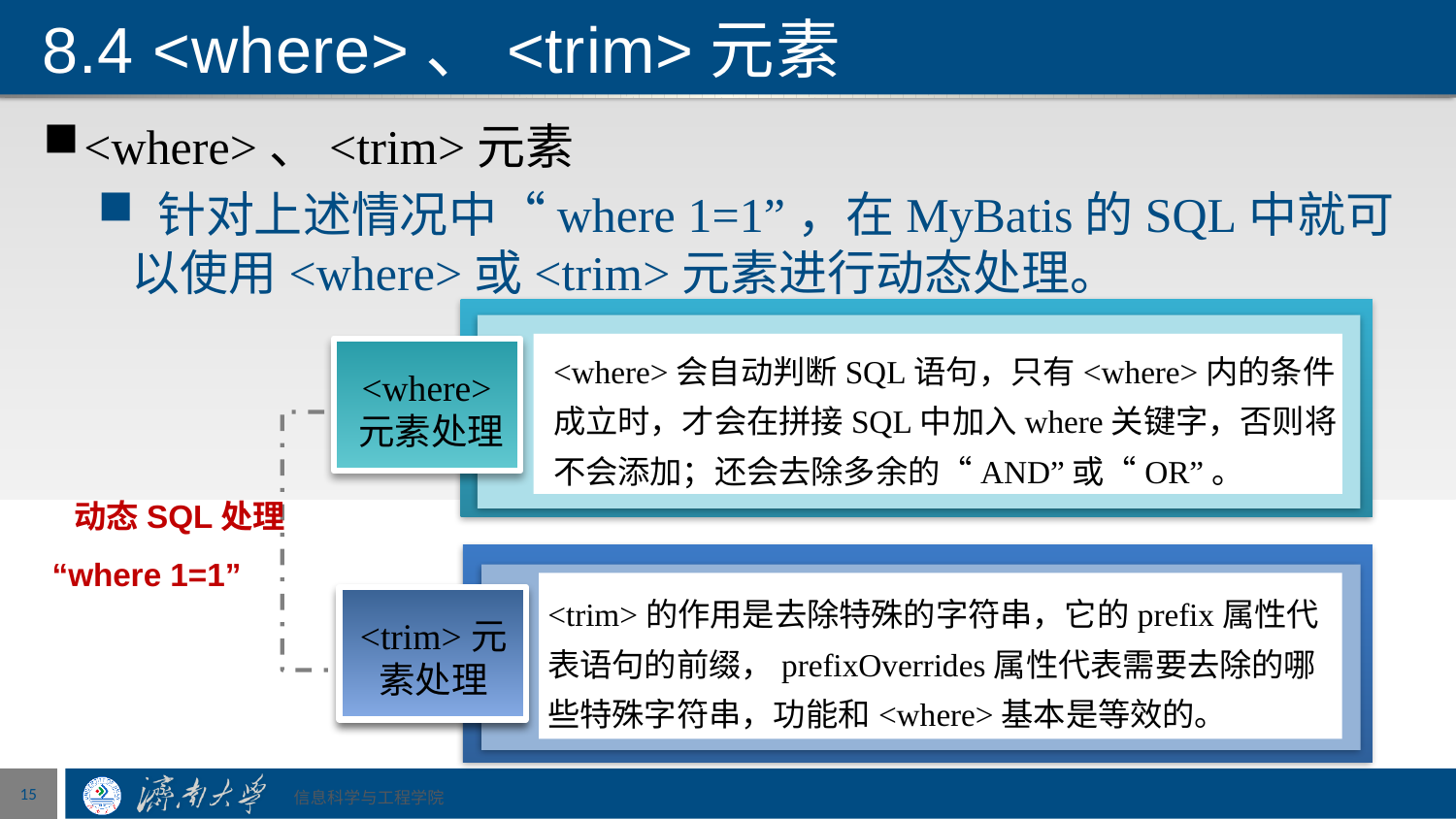

# 8.4 <where>、<trim>元素
<where>、<trim>元素
 针对上述情况中“where 1=1”，在MyBatis的SQL中就可以使用<where>或<trim>元素进行动态处理。

<where>会自动判断SQL语句，只有<where>内的条件成立时，才会在拼接SQL中加入where关键字，否则将不会添加；还会去除多余的“AND”或“OR”。

<where>元素处理

  动态SQL处理
“where 1=1”

<trim>的作用是去除特殊的字符串，它的prefix属性代表语句的前缀，prefixOverrides属性代表需要去除的哪些特殊字符串，功能和<where>基本是等效的。

<trim>元素处理